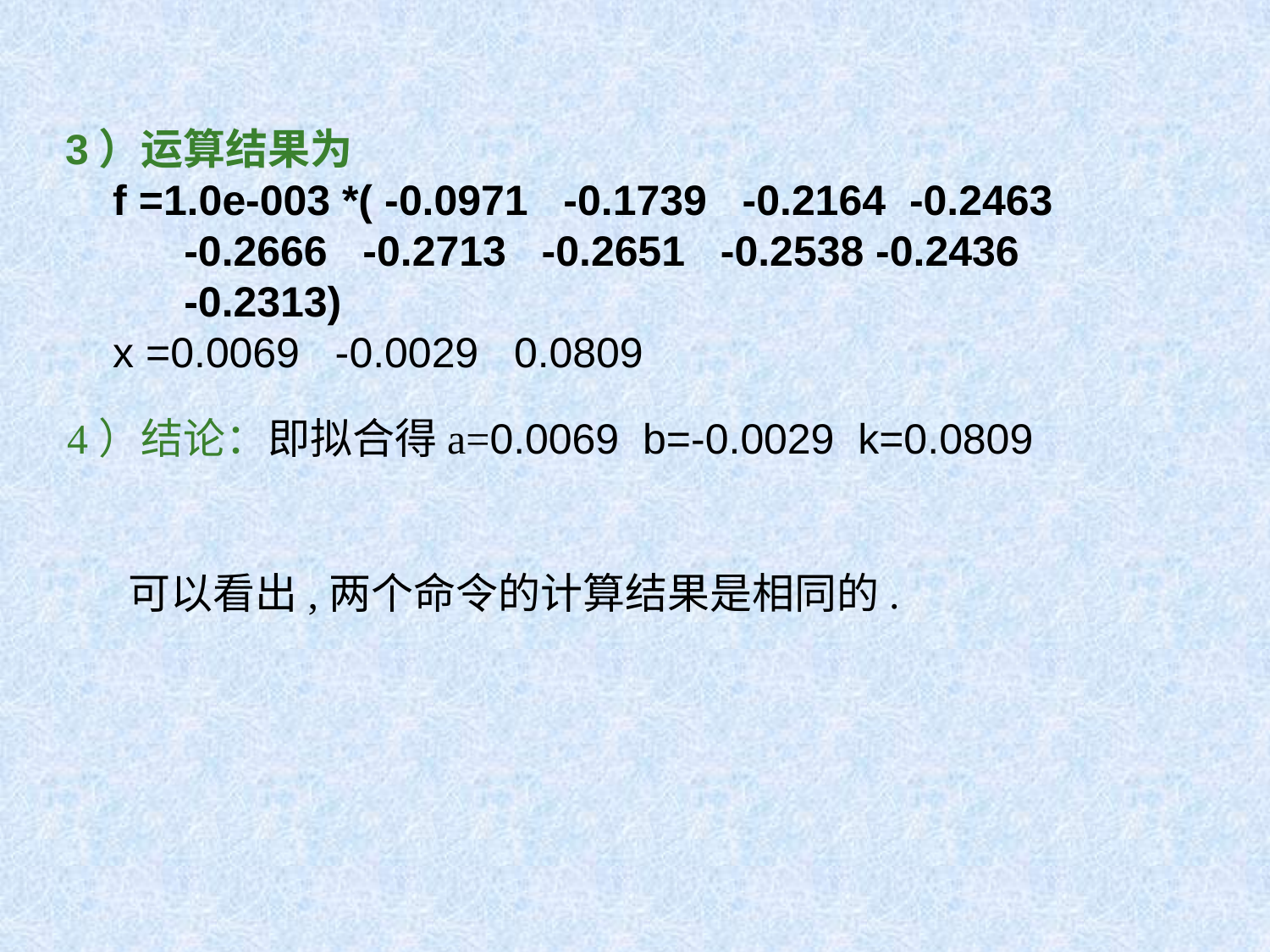

3）运算结果为
    f =1.0e-003 *( -0.0971   -0.1739   -0.2164  -0.2463
          -0.2666   -0.2713   -0.2651   -0.2538 -0.2436
          -0.2313)
    x =0.0069   -0.0029   0.0809

    4）结论：即拟合得a=0.0069  b=-0.0029  k=0.0809
可以看出,两个命令的计算结果是相同的.